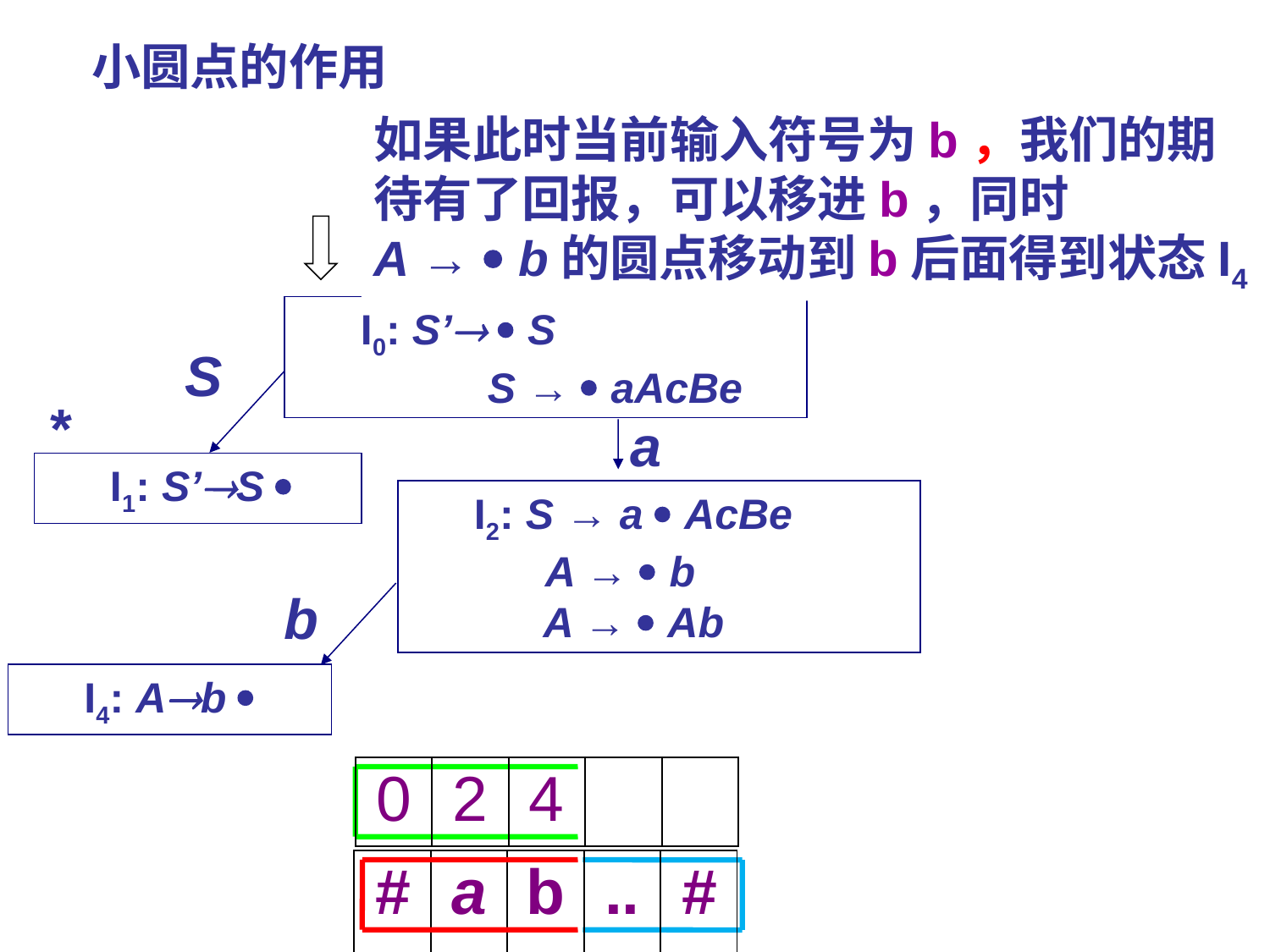

小圆点的作用
如果此时当前输入符号为b，我们的期待有了回报，可以移进b，同时
A → • b的圆点移动到b后面得到状态I4

I0: S’→ • S
	S → • aAcBe
S

*
a

I1: S’→S •
I2: S → a • AcBe
      A → • b
      A → • Ab
b

I4: A→b •

| 0 | 2 | 4 |  |  |
| --- | --- | --- | --- | --- |

| # | a | b | ... | # |
| --- | --- | --- | --- | --- |